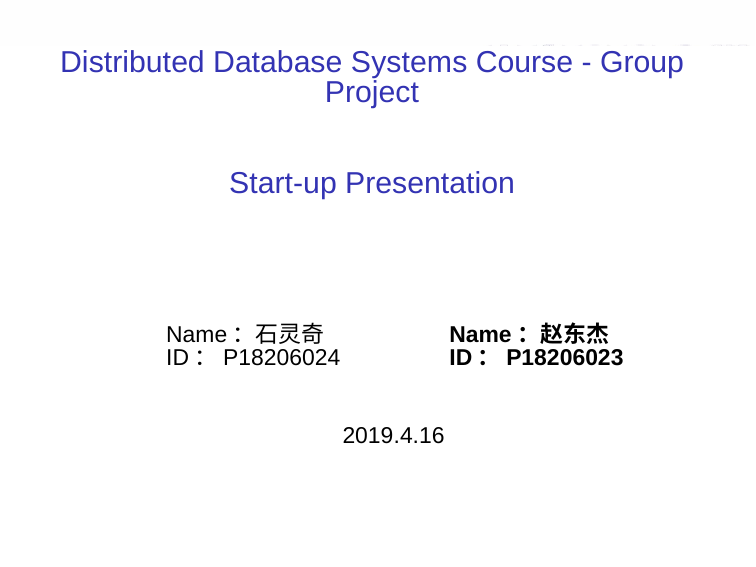

Distributed Database Systems Course - Group Project

Start-up Presentation
Name：石灵奇
ID：P18206024
Name：赵东杰
ID：P18206023
2019.4.16